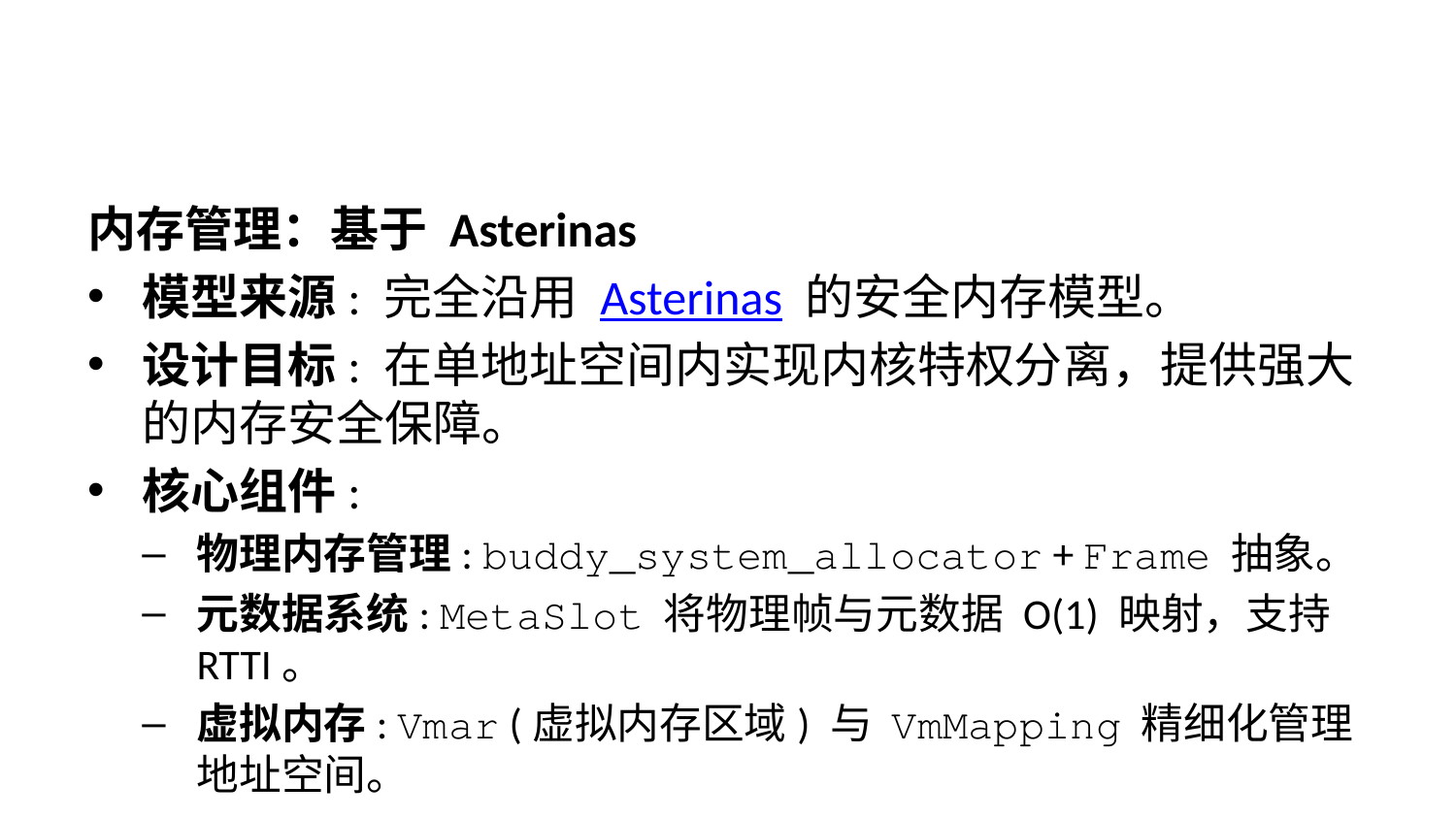

内存管理：基于 Asterinas
模型来源: 完全沿用 Asterinas 的安全内存模型。
设计目标: 在单地址空间内实现内核特权分离，提供强大的内存安全保障。
核心组件:
物理内存管理: buddy_system_allocator + Frame 抽象。
元数据系统: MetaSlot 将物理帧与元数据 O(1) 映射，支持 RTTI。
虚拟内存: Vmar (虚拟内存区域) 与 VmMapping 精细化管理地址空间。